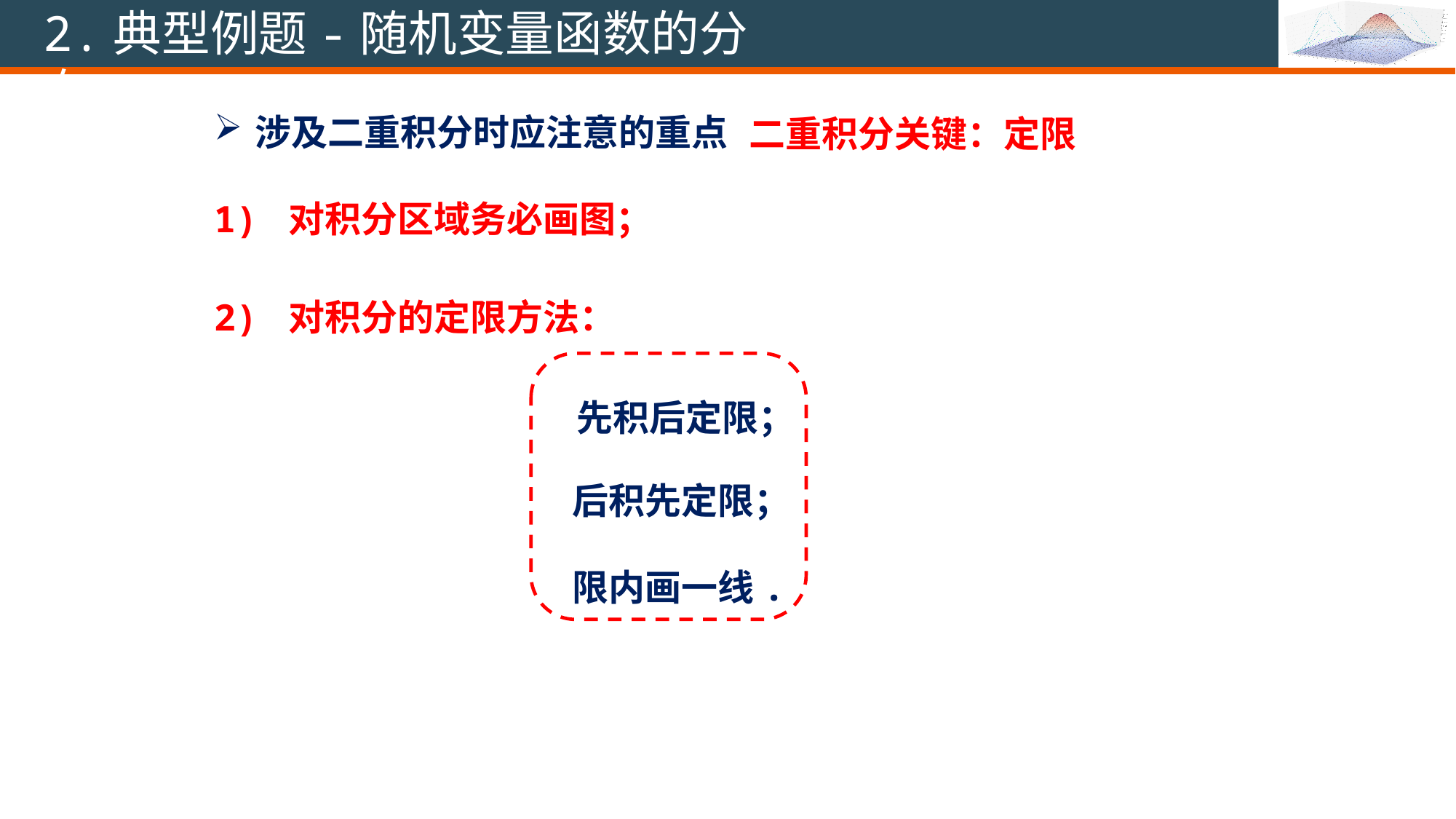

2.典型例题-随机变量函数的分布
涉及二重积分时应注意的重点
二重积分关键：定限
1) 对积分区域务必画图；
2) 对积分的定限方法：

先积后定限；
后积先定限；
限内画一线.